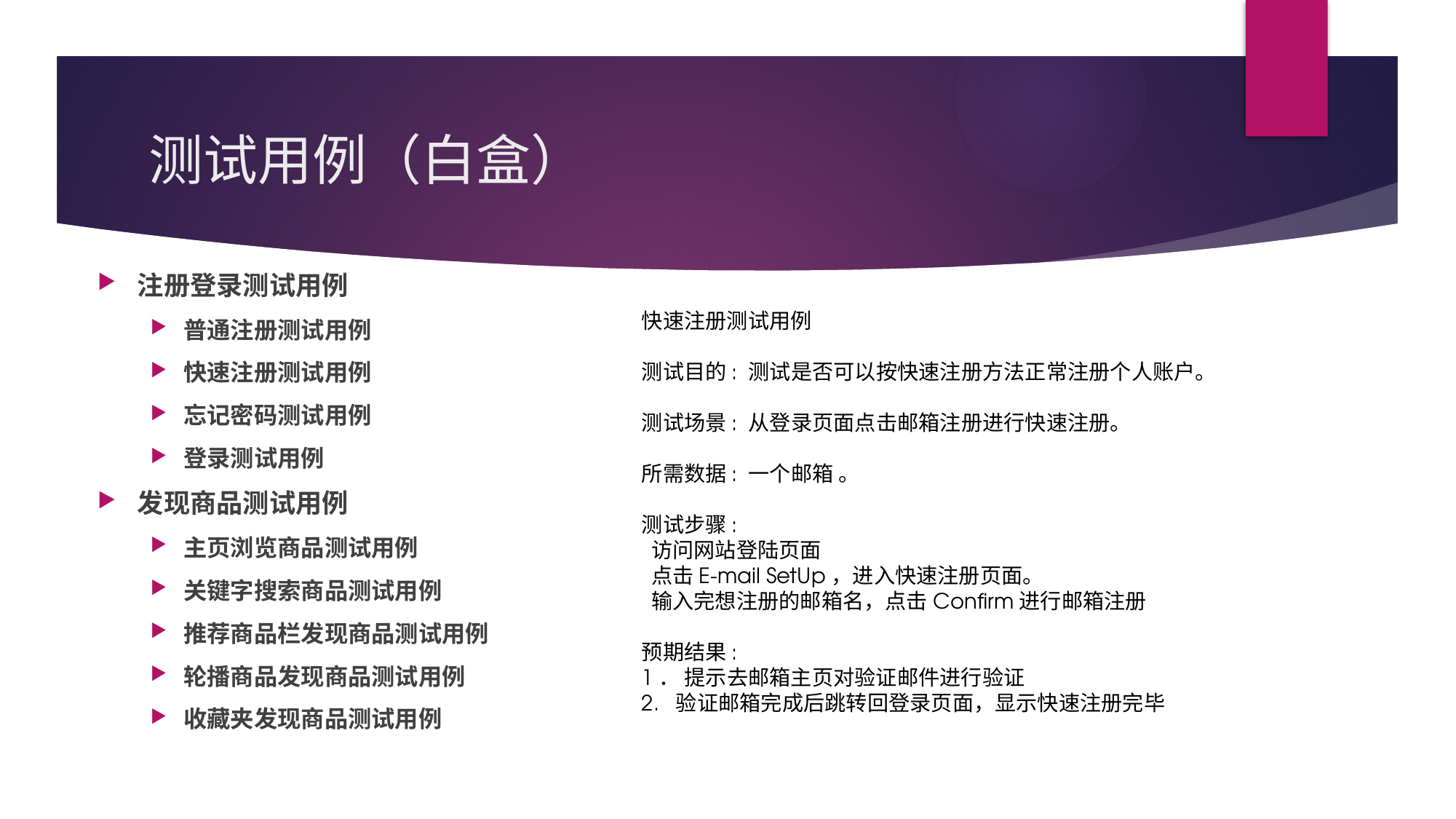

# 测试用例（白盒）
注册登录测试用例
普通注册测试用例
快速注册测试用例
忘记密码测试用例
登录测试用例
发现商品测试用例
主页浏览商品测试用例
关键字搜索商品测试用例
推荐商品栏发现商品测试用例
轮播商品发现商品测试用例
收藏夹发现商品测试用例

快速注册测试用例

测试目的: 测试是否可以按快速注册方法正常注册个人账户。

测试场景: 从登录页面点击邮箱注册进行快速注册。

所需数据: 一个邮箱 。

测试步骤:
 访问网站登陆页面
 点击E-mail SetUp，进入快速注册页面。
 输入完想注册的邮箱名，点击Confirm进行邮箱注册

预期结果:
1． 提示去邮箱主页对验证邮件进行验证
2.  验证邮箱完成后跳转回登录页面，显示快速注册完毕